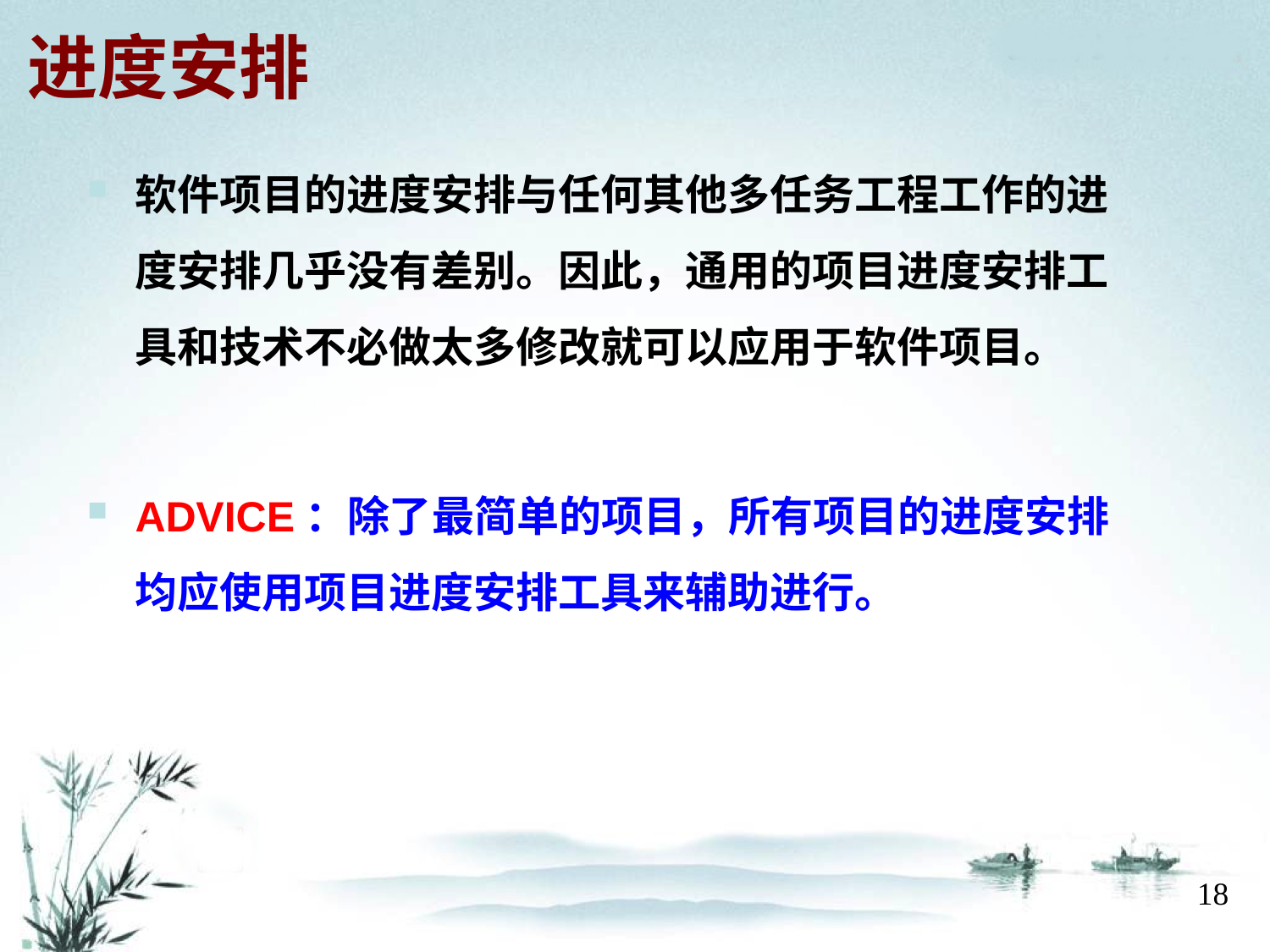

# 进度安排
软件项目的进度安排与任何其他多任务工程工作的进度安排几乎没有差别。因此，通用的项目进度安排工具和技术不必做太多修改就可以应用于软件项目。

ADVICE：除了最简单的项目，所有项目的进度安排均应使用项目进度安排工具来辅助进行。
18